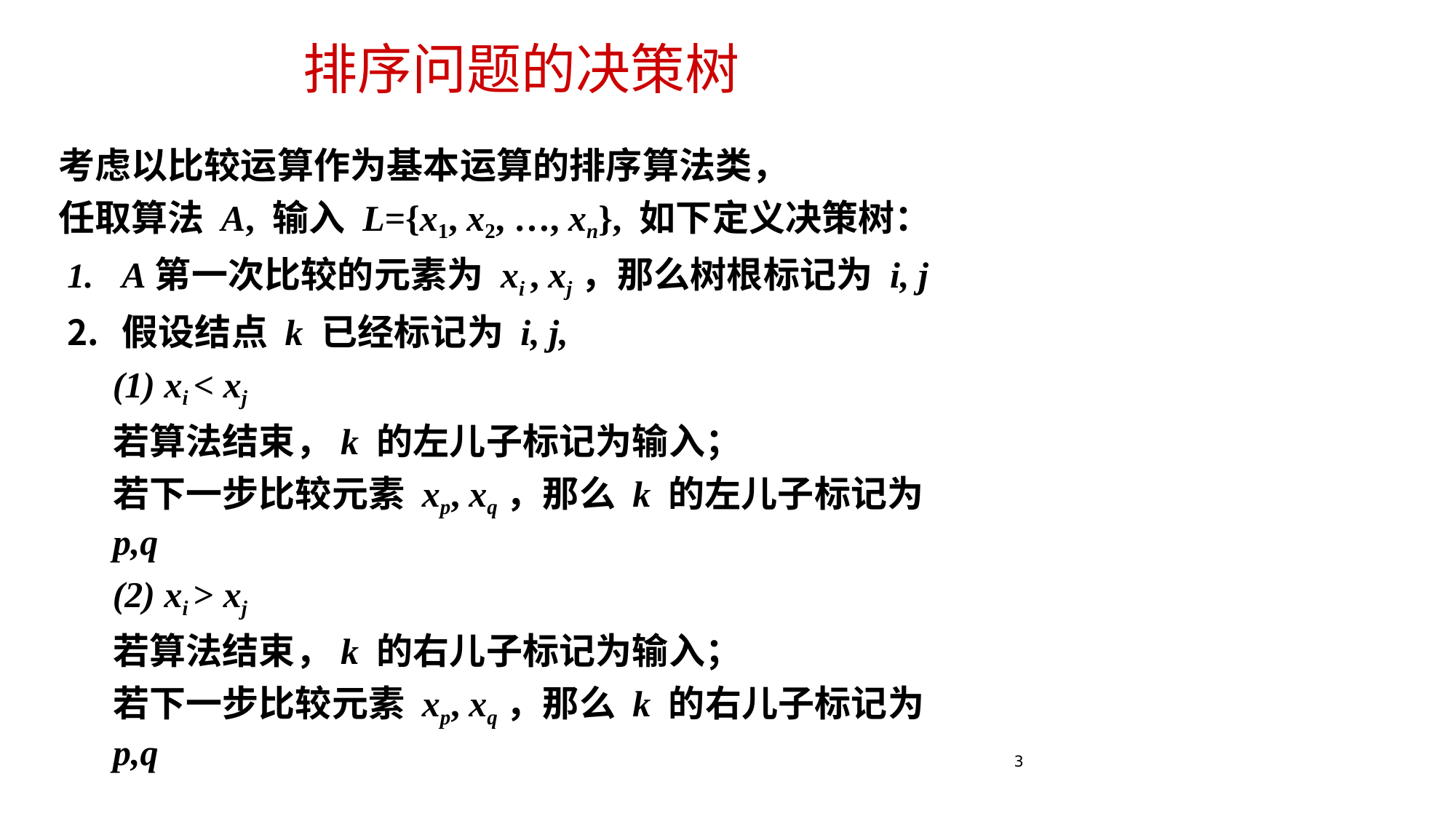

# 排序问题的决策树
考虑以比较运算作为基本运算的排序算法类，
任取算法 A, 输入 L={x1, x2, …, xn}, 如下定义决策树：
A第一次比较的元素为 xi , xj，那么树根标记为 i, j
假设结点 k 已经标记为 i, j,
xi < xj
若算法结束，k 的左儿子标记为输入；
若下一步比较元素 xp, xq，那么 k 的左儿子标记为 p,q
xi > xj
若算法结束，k 的右儿子标记为输入；
若下一步比较元素 xp, xq，那么 k 的右儿子标记为 p,q
3